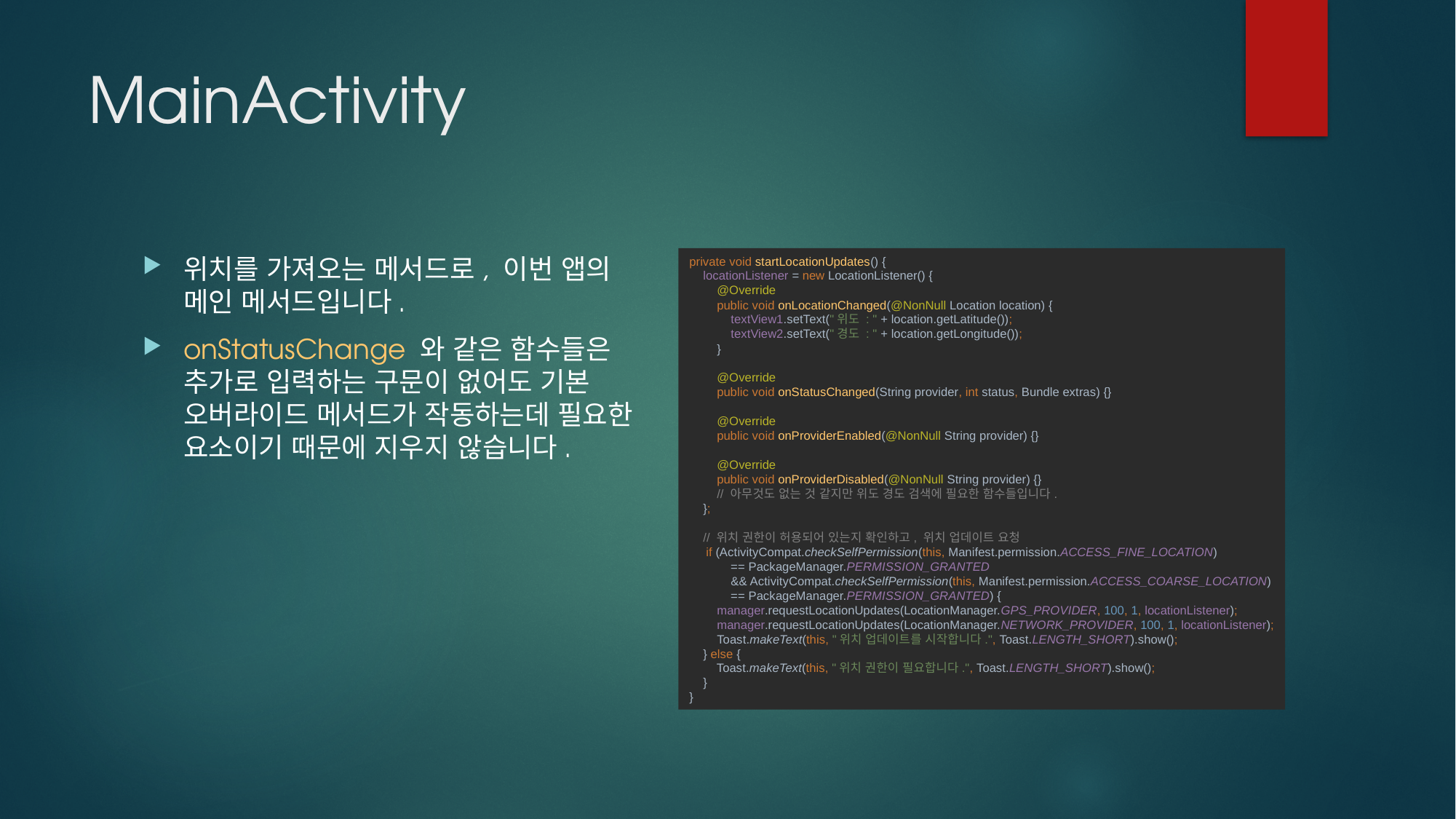

# MainActivity

private void startLocationUpdates() {
    locationListener = new LocationListener() {
        @Override
        public void onLocationChanged(@NonNull Location location) {
            textView1.setText("위도 : " + location.getLatitude());
            textView2.setText("경도 : " + location.getLongitude());
        }
        @Override
        public void onStatusChanged(String provider, int status, Bundle extras) {}
        @Override
        public void onProviderEnabled(@NonNull String provider) {}
        @Override
        public void onProviderDisabled(@NonNull String provider) {}
        // 아무것도 없는 것 같지만 위도 경도 검색에 필요한 함수들입니다.
    };
    // 위치 권한이 허용되어 있는지 확인하고, 위치 업데이트 요청
    if (ActivityCompat.checkSelfPermission(this, Manifest.permission.ACCESS_FINE_LOCATION)
            == PackageManager.PERMISSION_GRANTED
            && ActivityCompat.checkSelfPermission(this, Manifest.permission.ACCESS_COARSE_LOCATION)
            == PackageManager.PERMISSION_GRANTED) {
        manager.requestLocationUpdates(LocationManager.GPS_PROVIDER, 100, 1, locationListener);
        manager.requestLocationUpdates(LocationManager.NETWORK_PROVIDER, 100, 1, locationListener);
        Toast.makeText(this, "위치 업데이트를 시작합니다.", Toast.LENGTH_SHORT).show();
    } else {
        Toast.makeText(this, "위치 권한이 필요합니다.", Toast.LENGTH_SHORT).show();
    }
}
위치를 가져오는 메서드로, 이번 앱의 메인 메서드입니다.
onStatusChange 와 같은 함수들은  추가로 입력하는 구문이 없어도 기본 오버라이드 메서드가 작동하는데 필요한 요소이기 때문에 지우지 않습니다.